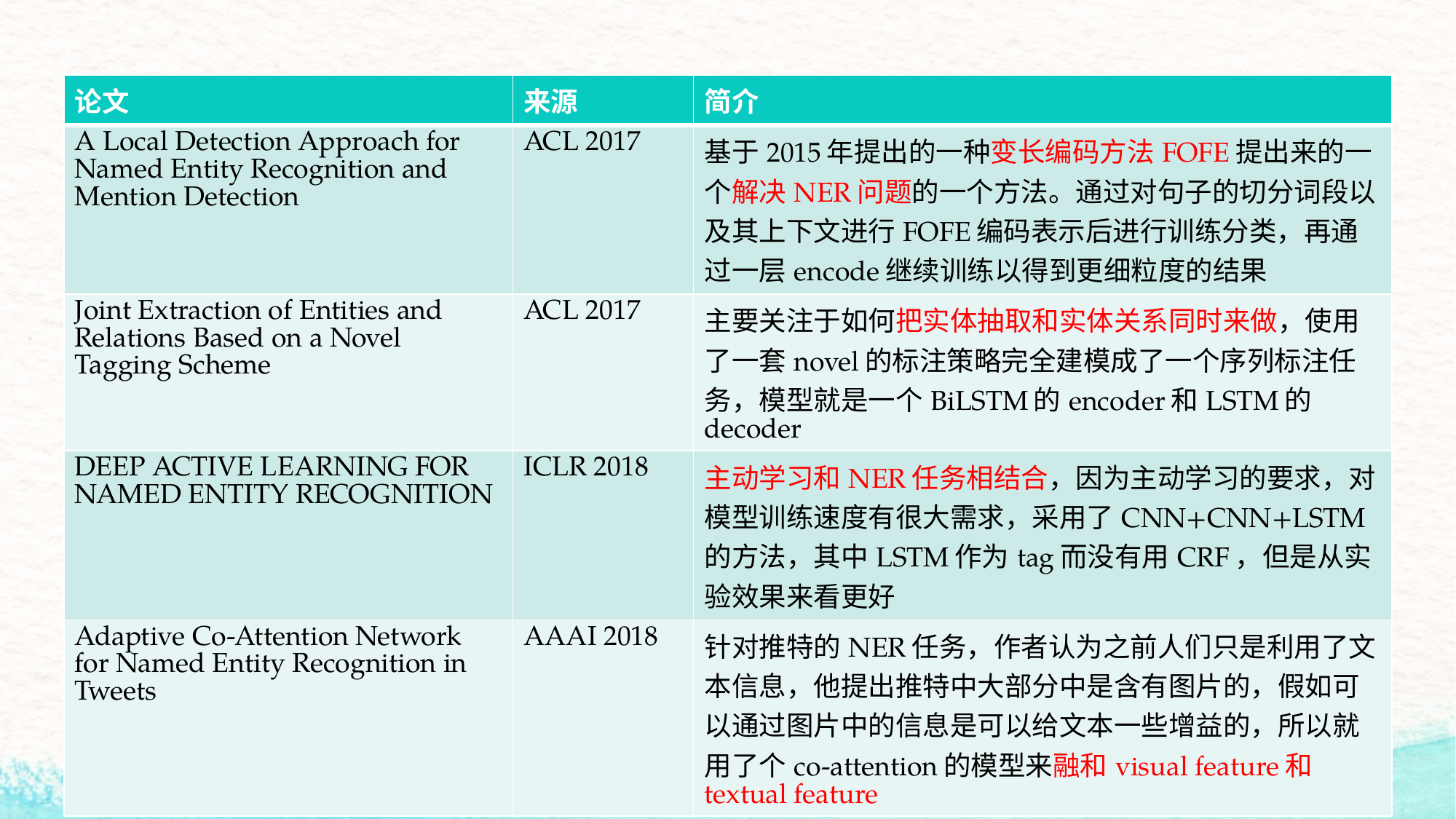

| 论文 | 来源 | 简介 |
| --- | --- | --- |
| A Local Detection Approach for Named Entity Recognition and Mention Detection | ACL 2017 | 基于2015年提出的一种变长编码方法FOFE提出来的一个解决NER问题的一个方法。通过对句子的切分词段以及其上下文进行FOFE编码表示后进行训练分类，再通过一层encode继续训练以得到更细粒度的结果 |
| Joint Extraction of Entities and Relations Based on a Novel Tagging Scheme | ACL 2017 | 主要关注于如何把实体抽取和实体关系同时来做，使用了一套novel的标注策略完全建模成了一个序列标注任务，模型就是一个BiLSTM的encoder和LSTM的decoder |
| DEEP ACTIVE LEARNING FOR NAMED ENTITY RECOGNITION | ICLR 2018 | 主动学习和NER任务相结合，因为主动学习的要求，对模型训练速度有很大需求，采用了CNN+CNN+LSTM的方法，其中LSTM作为tag而没有用CRF，但是从实验效果来看更好 |
| Adaptive Co-Attention Network for Named Entity Recognition in Tweets | AAAI 2018 | 针对推特的NER任务，作者认为之前人们只是利用了文本信息，他提出推特中大部分中是含有图片的，假如可以通过图片中的信息是可以给文本一些增益的，所以就用了个co-attention的模型来融和visual feature和textual feature |